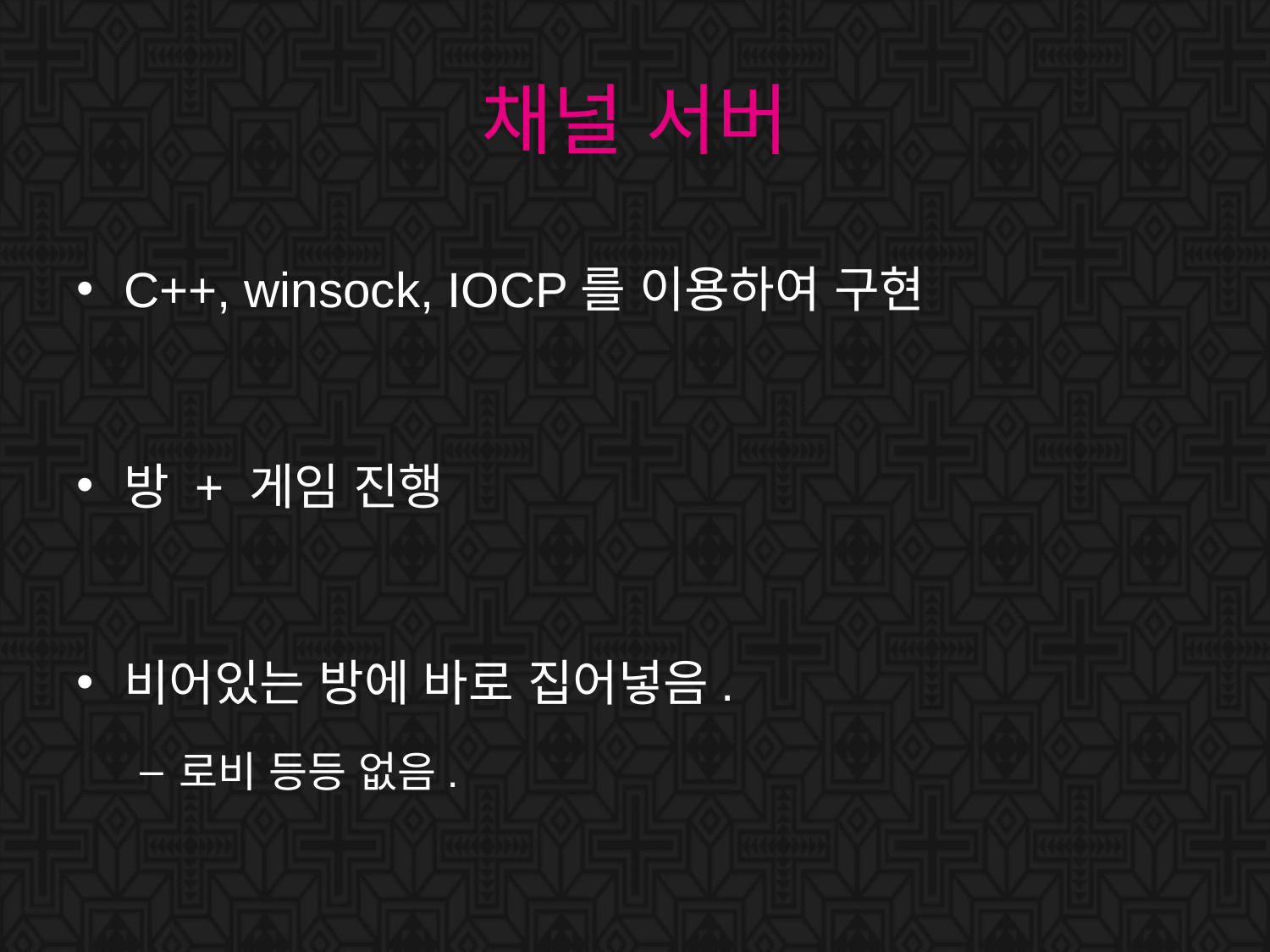

# 채널 서버
C++, winsock, IOCP를 이용하여 구현

방 + 게임 진행

비어있는 방에 바로 집어넣음.
로비 등등 없음.